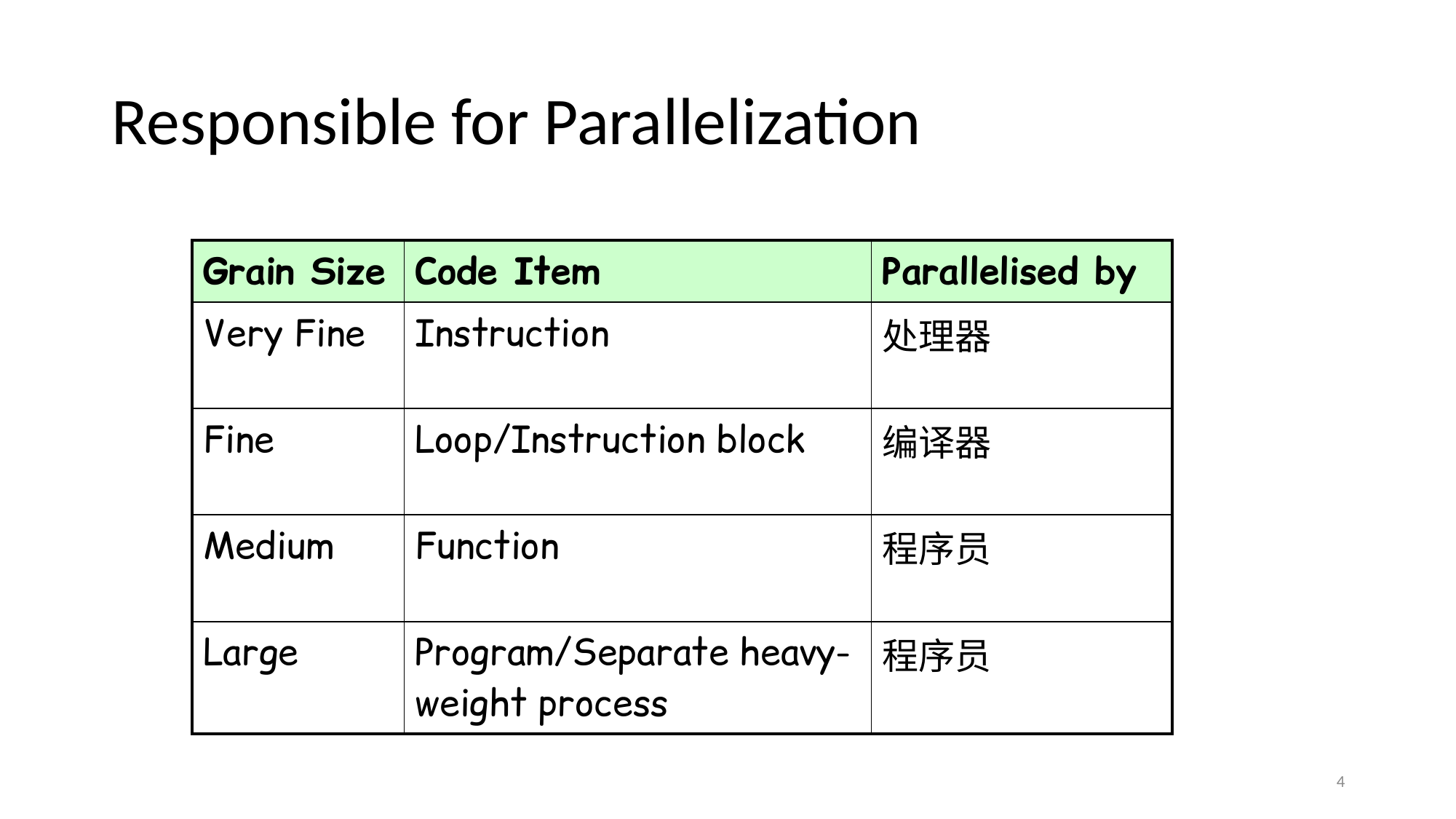

# Responsible for Parallelization
| Grain Size | Code Item | Parallelised by |
| --- | --- | --- |
| Very Fine | Instruction | 处理器 |
| Fine | Loop/Instruction block | 编译器 |
| Medium | Function | 程序员 |
| Large | Program/Separate heavy-weight process | 程序员 |
4